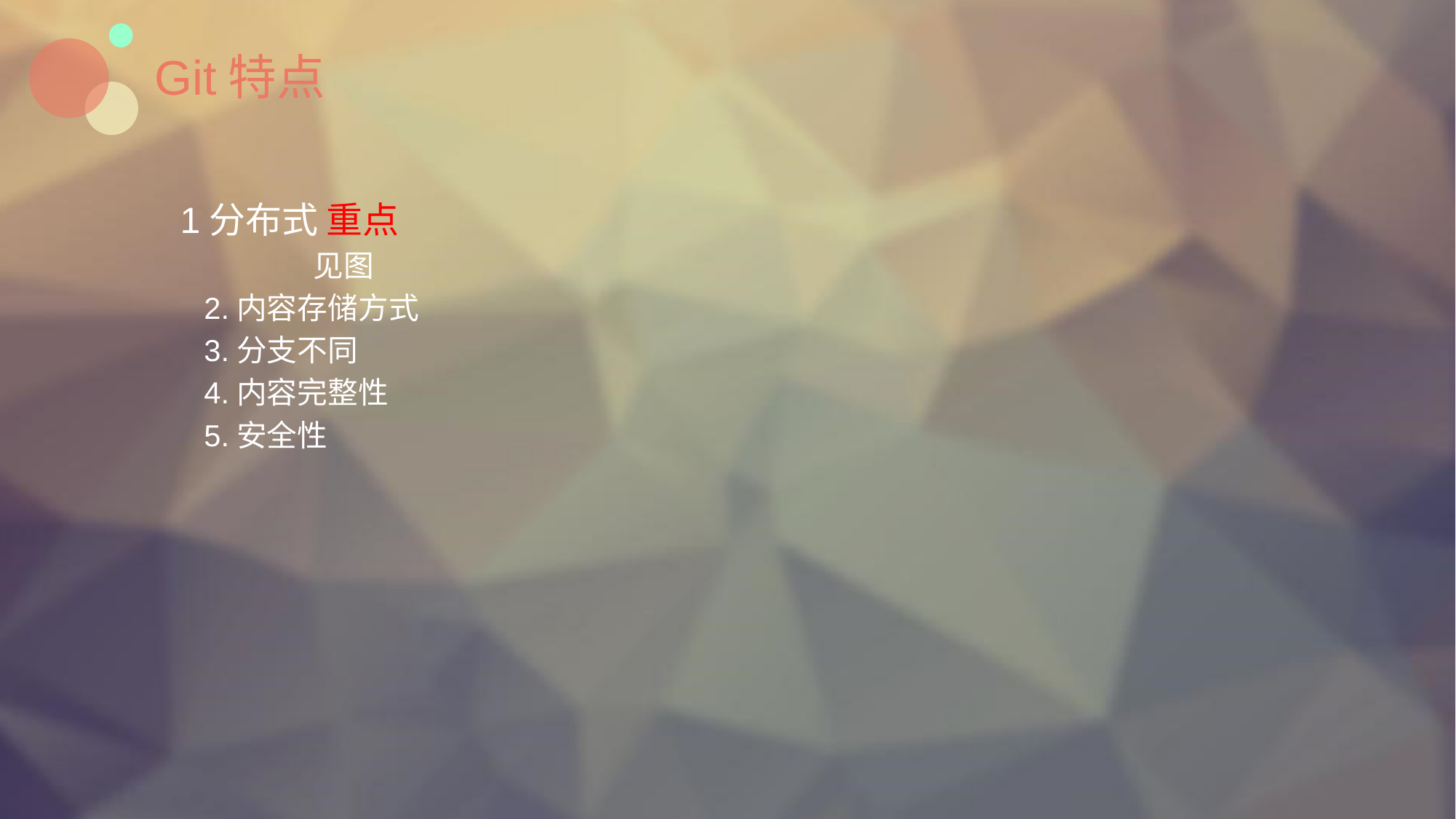

# Git特点
   1分布式 重点
	见图
2.内容存储方式
3.分支不同
4.内容完整性
5.安全性